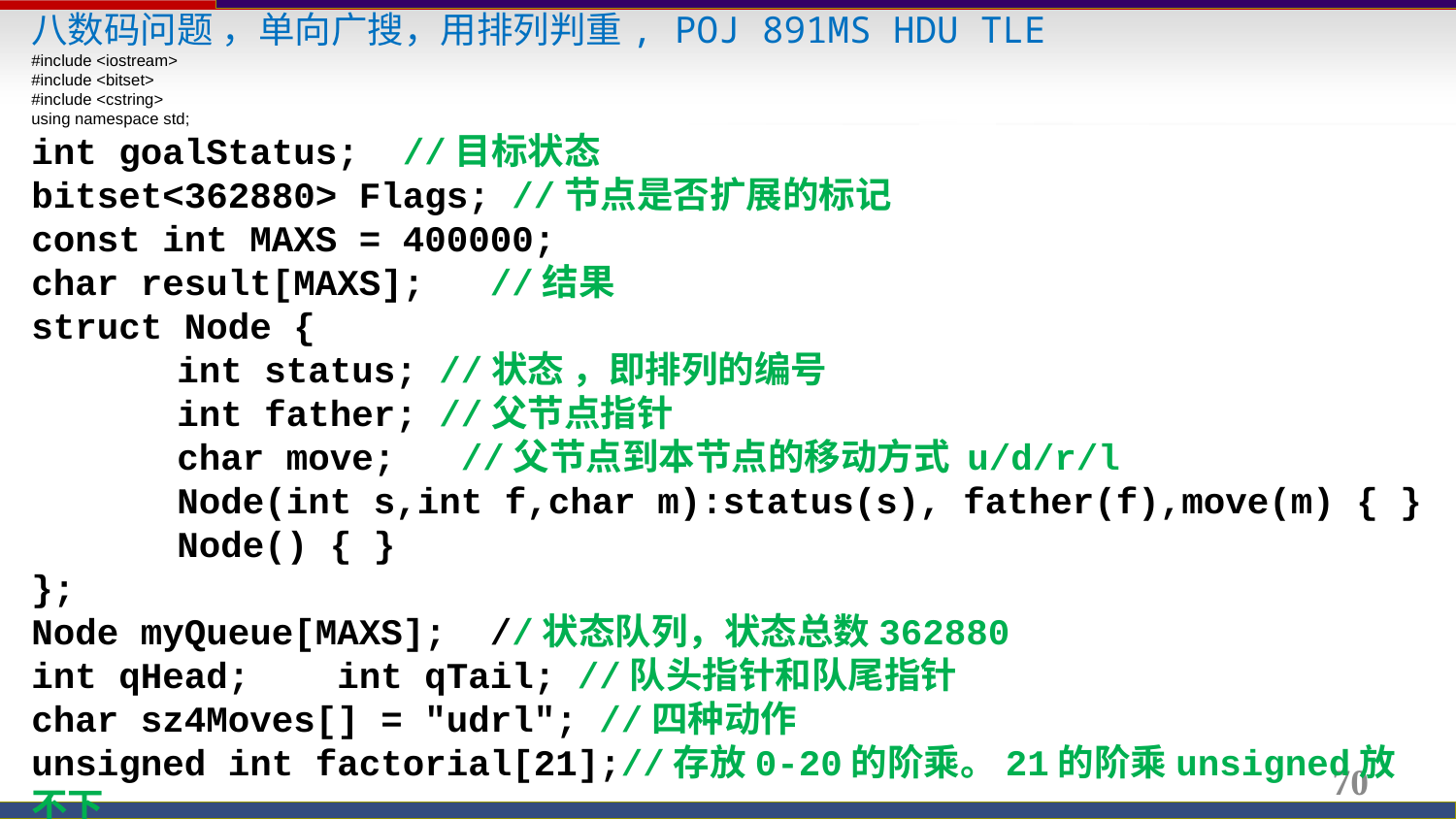

八数码问题 ，单向广搜，用排列判重, POJ 891MS HDU TLE
#include <iostream>
#include <bitset>
#include <cstring>
using namespace std;
int goalStatus;  //目标状态
bitset<362880> Flags; //节点是否扩展的标记
const int MAXS = 400000;
char result[MAXS];   //结果
struct Node {
	int status; //状态 ，即排列的编号
	int father; //父节点指针
	char move;   //父节点到本节点的移动方式 u/d/r/l
	Node(int s,int f,char m):status(s), father(f),move(m) { }
	Node() { }
};
Node myQueue[MAXS];  //状态队列，状态总数362880
int qHead;    int qTail; //队头指针和队尾指针
char sz4Moves[] = "udrl"; //四种动作
unsigned int factorial[21];//存放0-20的阶乘。21的阶乘unsigned放不下